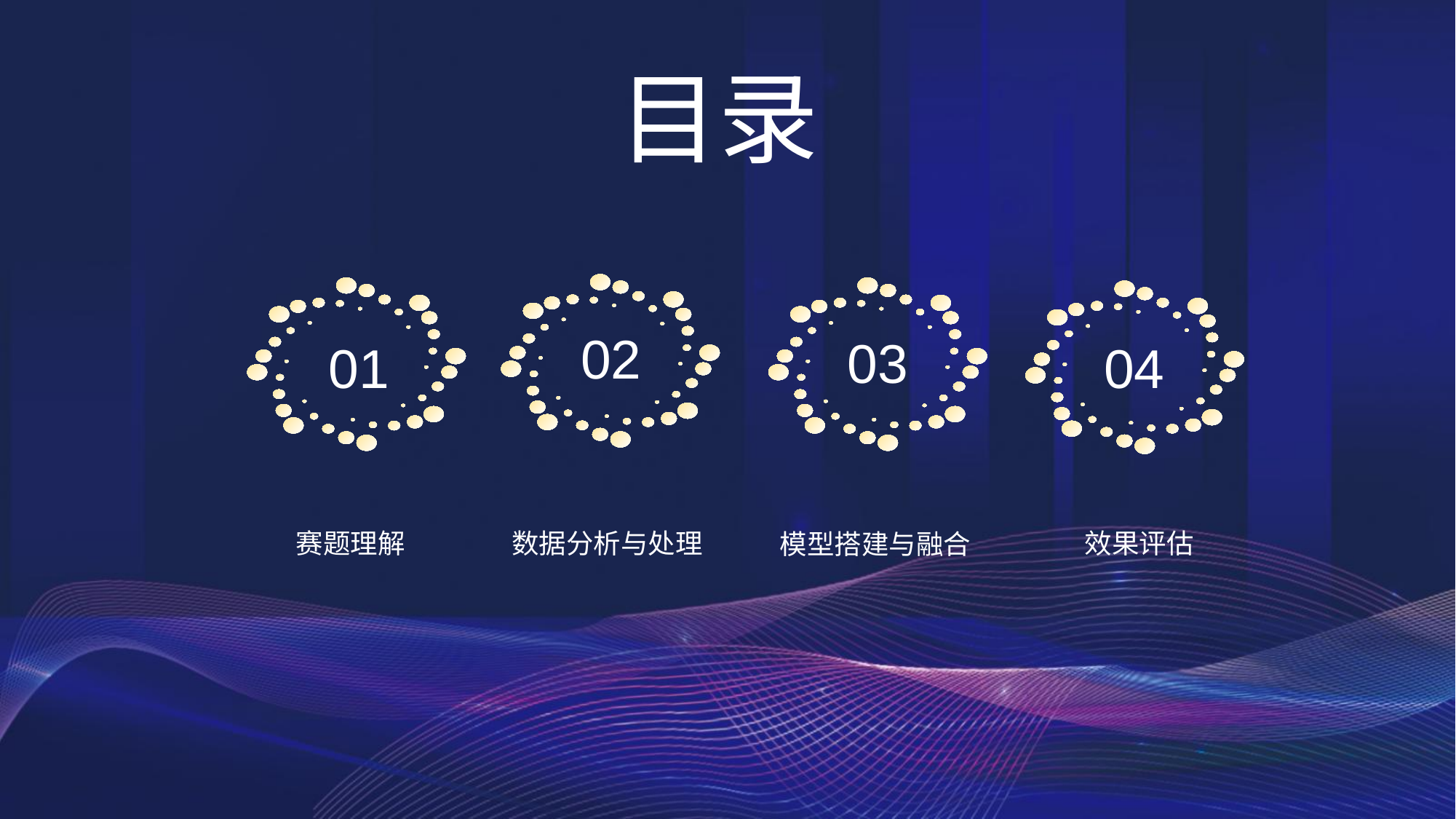

目录

02
03
04
01
效果评估
赛题理解
数据分析与处理
模型搭建与融合